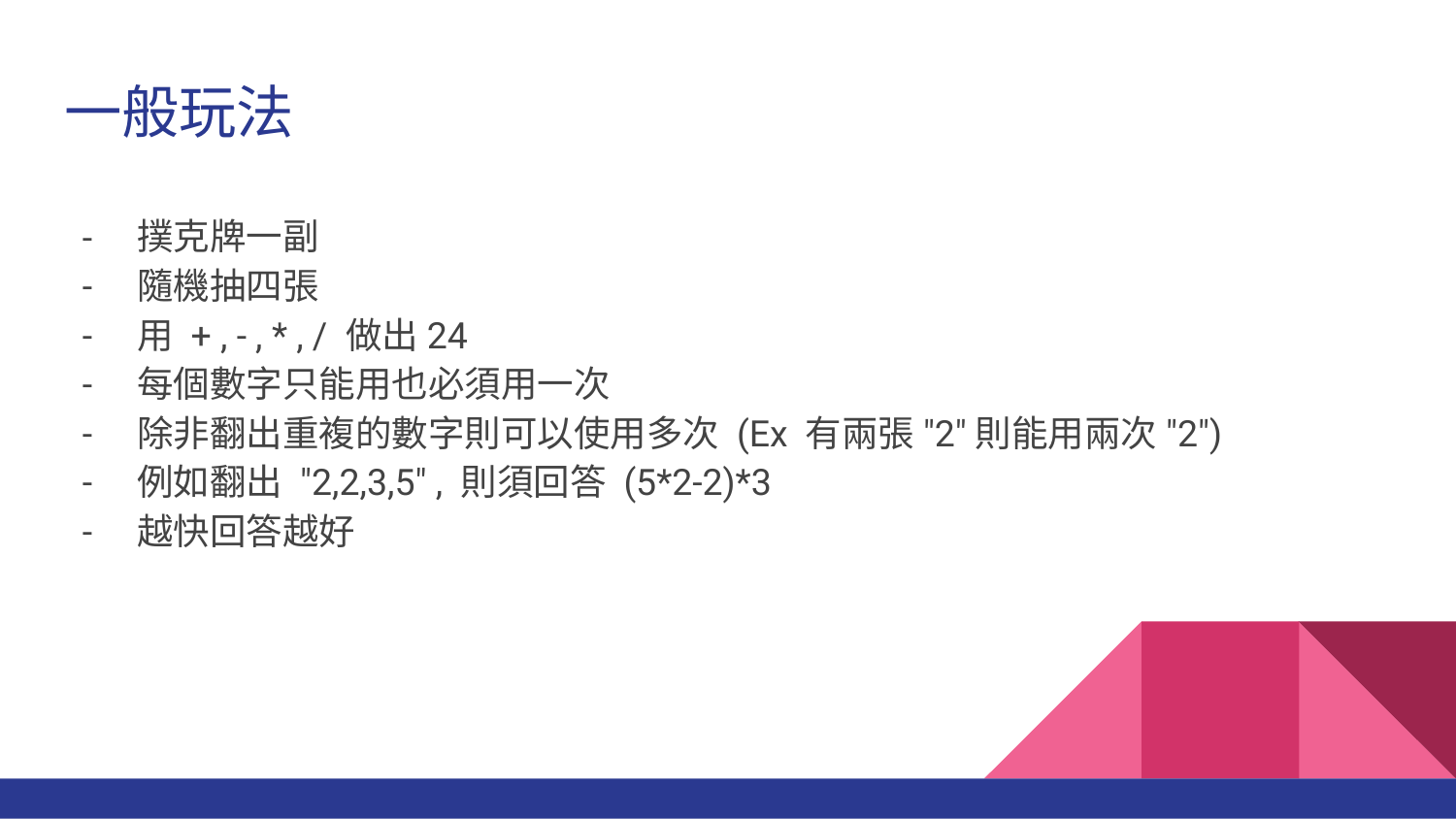

# 一般玩法
撲克牌一副
隨機抽四張
用 + , - , * , / 做出24
每個數字只能用也必須用一次
除非翻出重複的數字則可以使用多次 (Ex 有兩張"2"則能用兩次"2")
例如翻出 "2,2,3,5" , 則須回答 (5*2-2)*3
越快回答越好